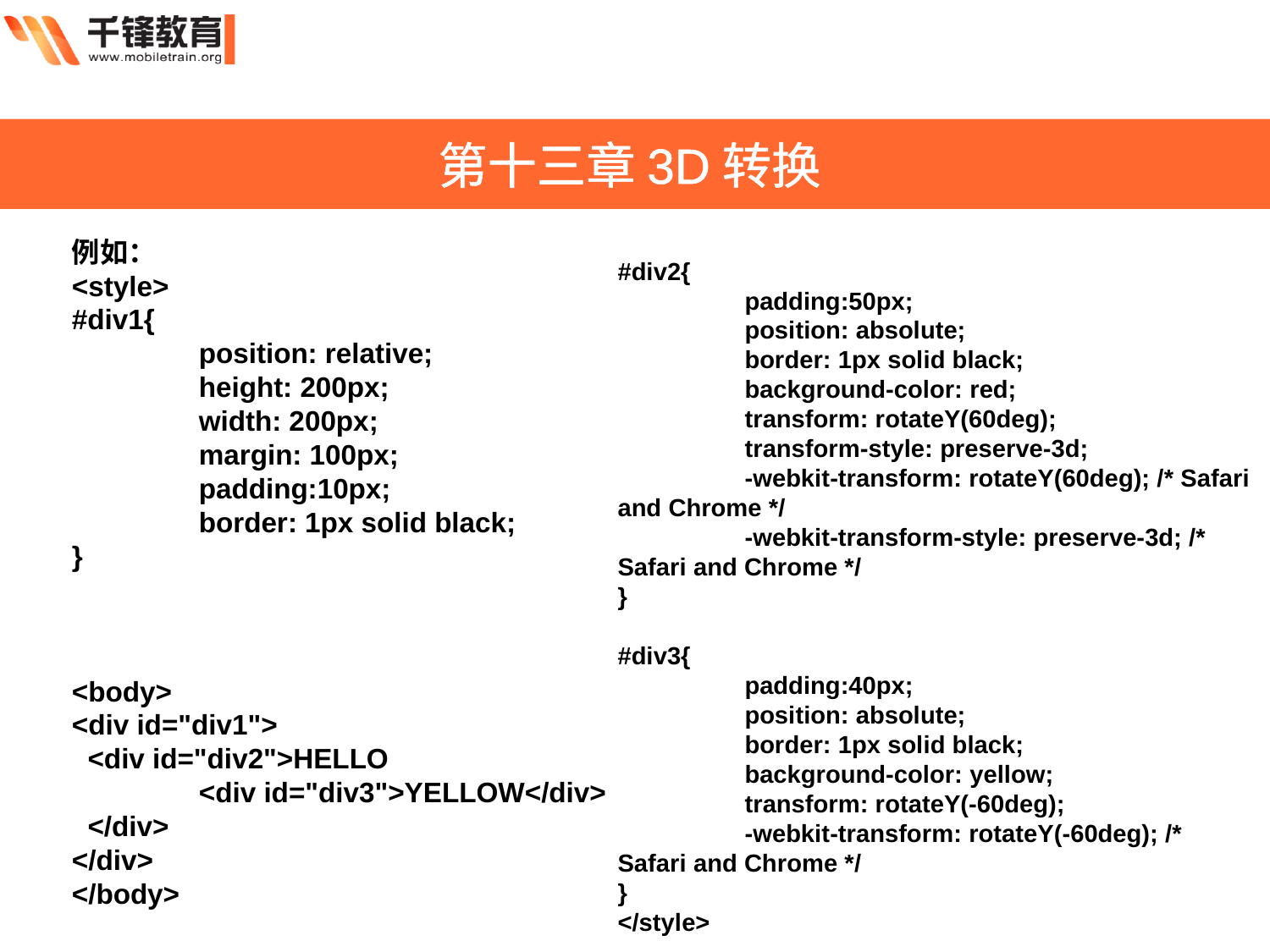

第十三章3D转换
例如：
<style>
#div1{
	position: relative;
	height: 200px;
	width: 200px;
	margin: 100px;
	padding:10px;
	border: 1px solid black;
}

<body>
<div id="div1">
  <div id="div2">HELLO
  	<div id="div3">YELLOW</div>
  </div>
</div>
</body>
#div2{
	padding:50px;
	position: absolute;
	border: 1px solid black;
	background-color: red;
	transform: rotateY(60deg);
	transform-style: preserve-3d;
	-webkit-transform: rotateY(60deg); /* Safari and Chrome */
	-webkit-transform-style: preserve-3d; /* Safari and Chrome */
}

#div3{
	padding:40px;
	position: absolute;
	border: 1px solid black;
	background-color: yellow;
	transform: rotateY(-60deg);
	-webkit-transform: rotateY(-60deg); /* Safari and Chrome */
}
</style>